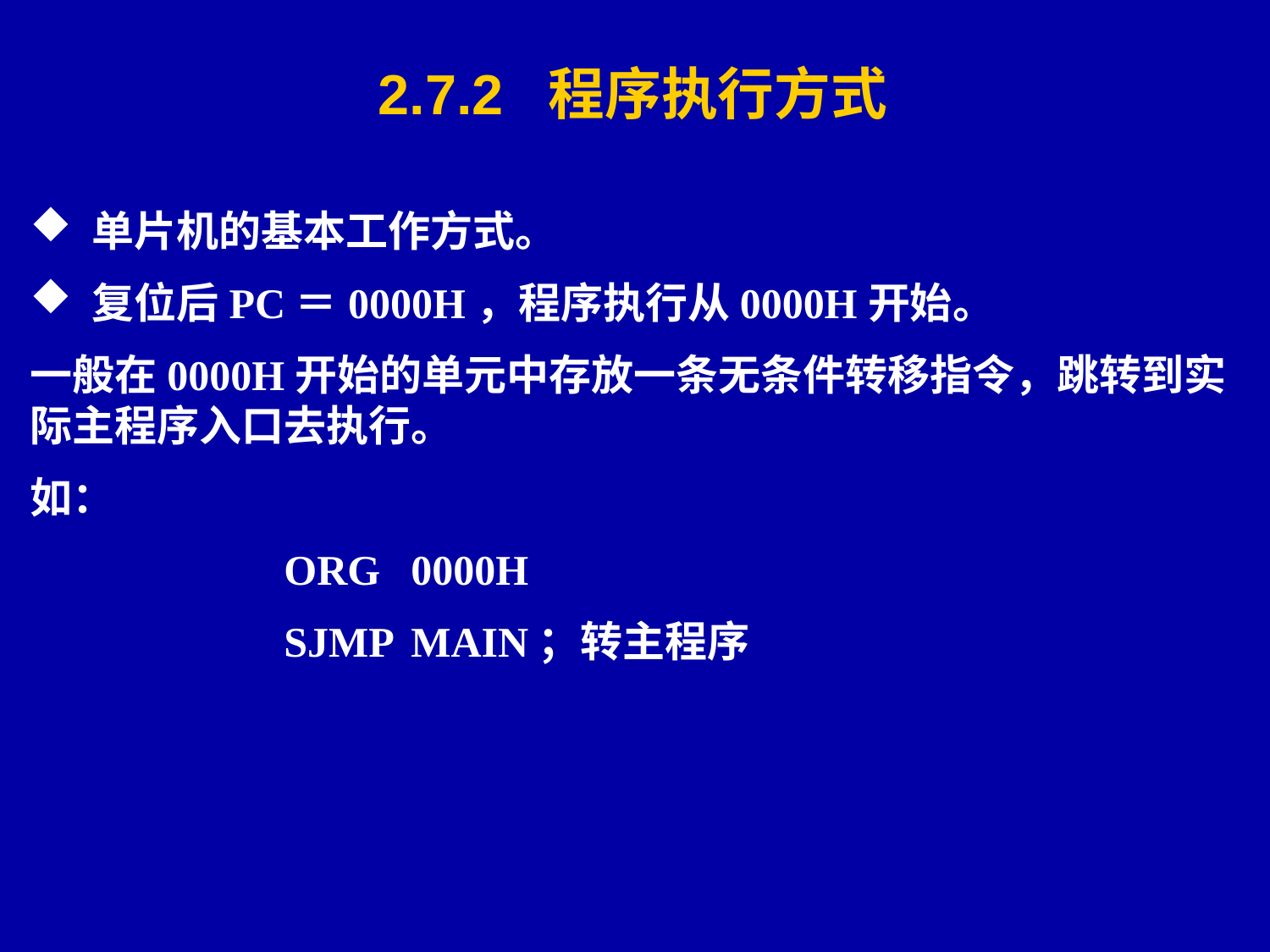

2.7.2  程序执行方式

 单片机的基本工作方式。
 复位后PC＝0000H，程序执行从0000H开始。
一般在0000H开始的单元中存放一条无条件转移指令，跳转到实际主程序入口去执行。
如：
		ORG  	0000H
		SJMP	MAIN	；转主程序